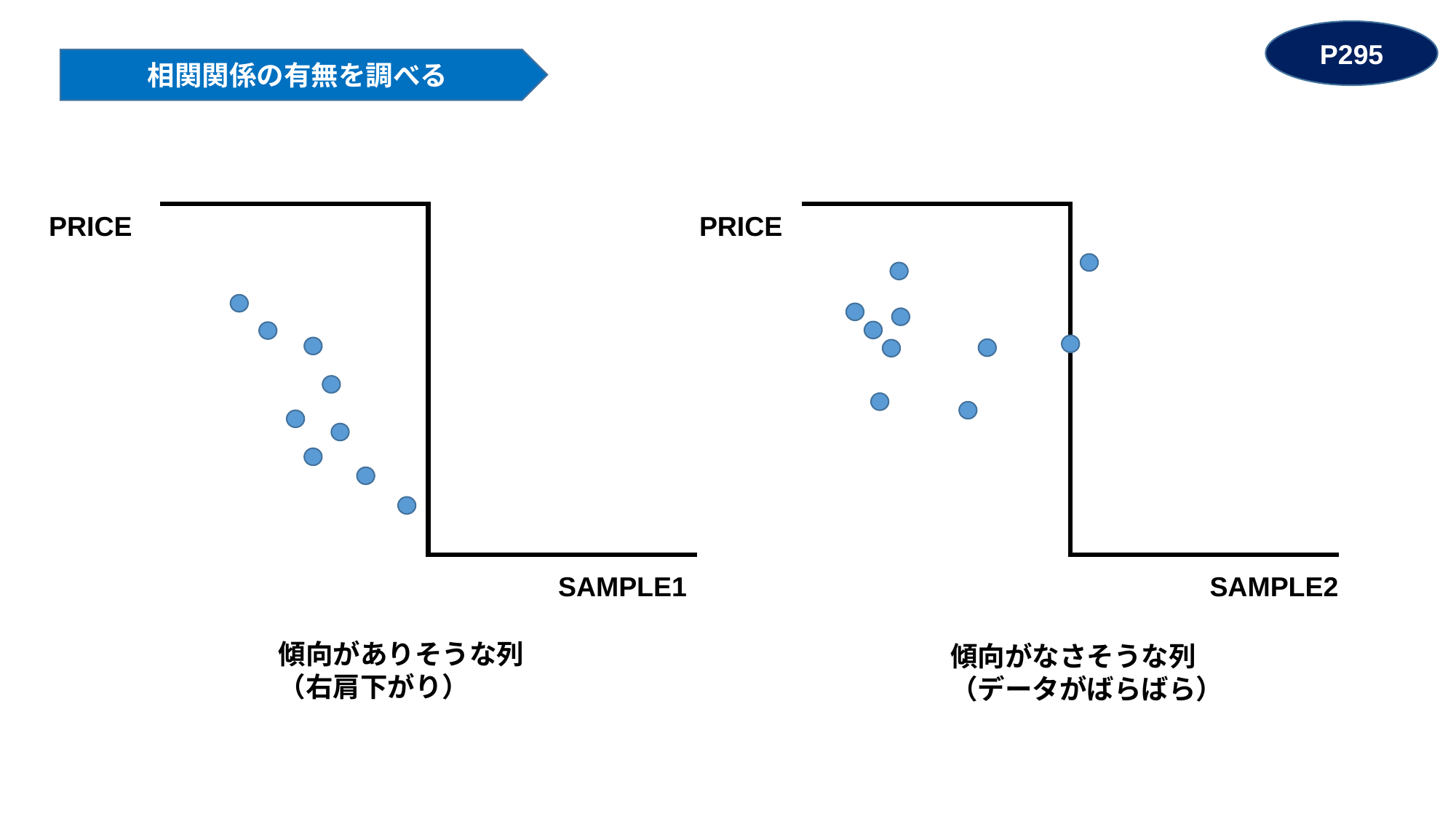

P295
相関関係の有無を調べる
PRICE
PRICE

SAMPLE1
SAMPLE2
傾向がありそうな列
（右肩下がり）
傾向がなさそうな列
（データがばらばら）